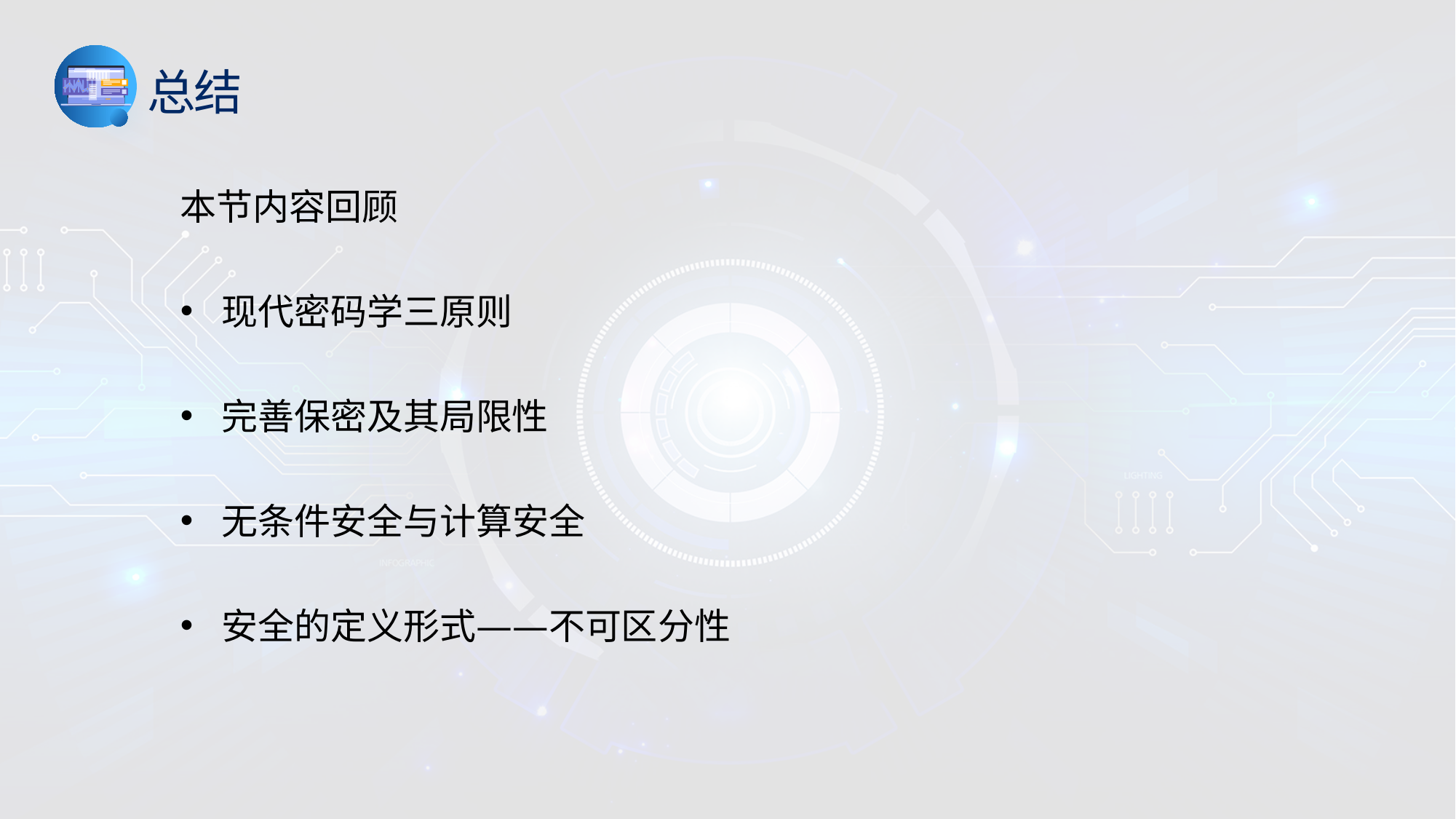

总结

本节内容回顾

现代密码学三原则

完善保密及其局限性

无条件安全与计算安全

安全的定义形式——不可区分性